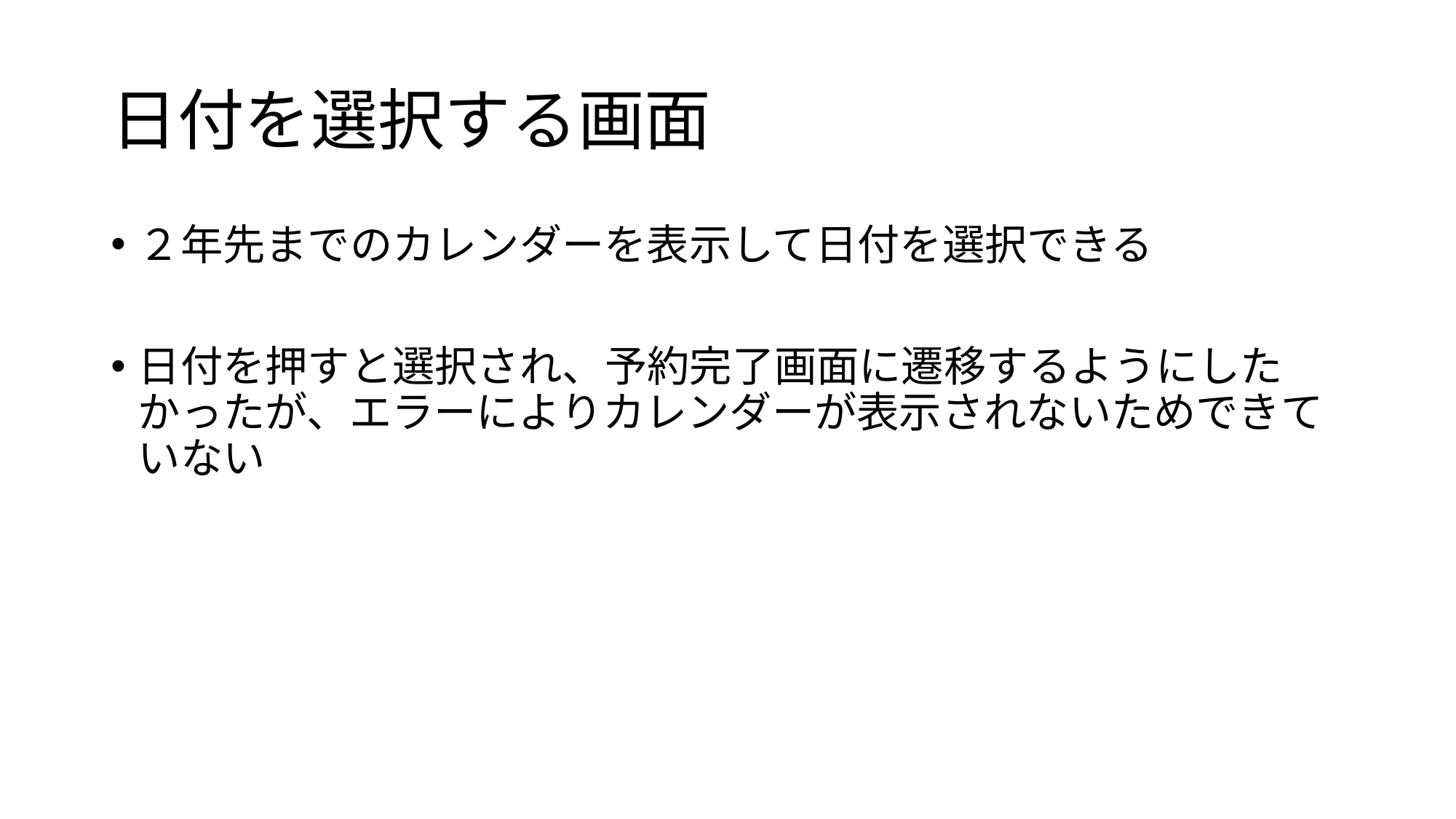

# 日付を選択する画面
２年先までのカレンダーを表示して日付を選択できる

日付を押すと選択され、予約完了画面に遷移するようにしたかったが、エラーによりカレンダーが表示されないためできていない